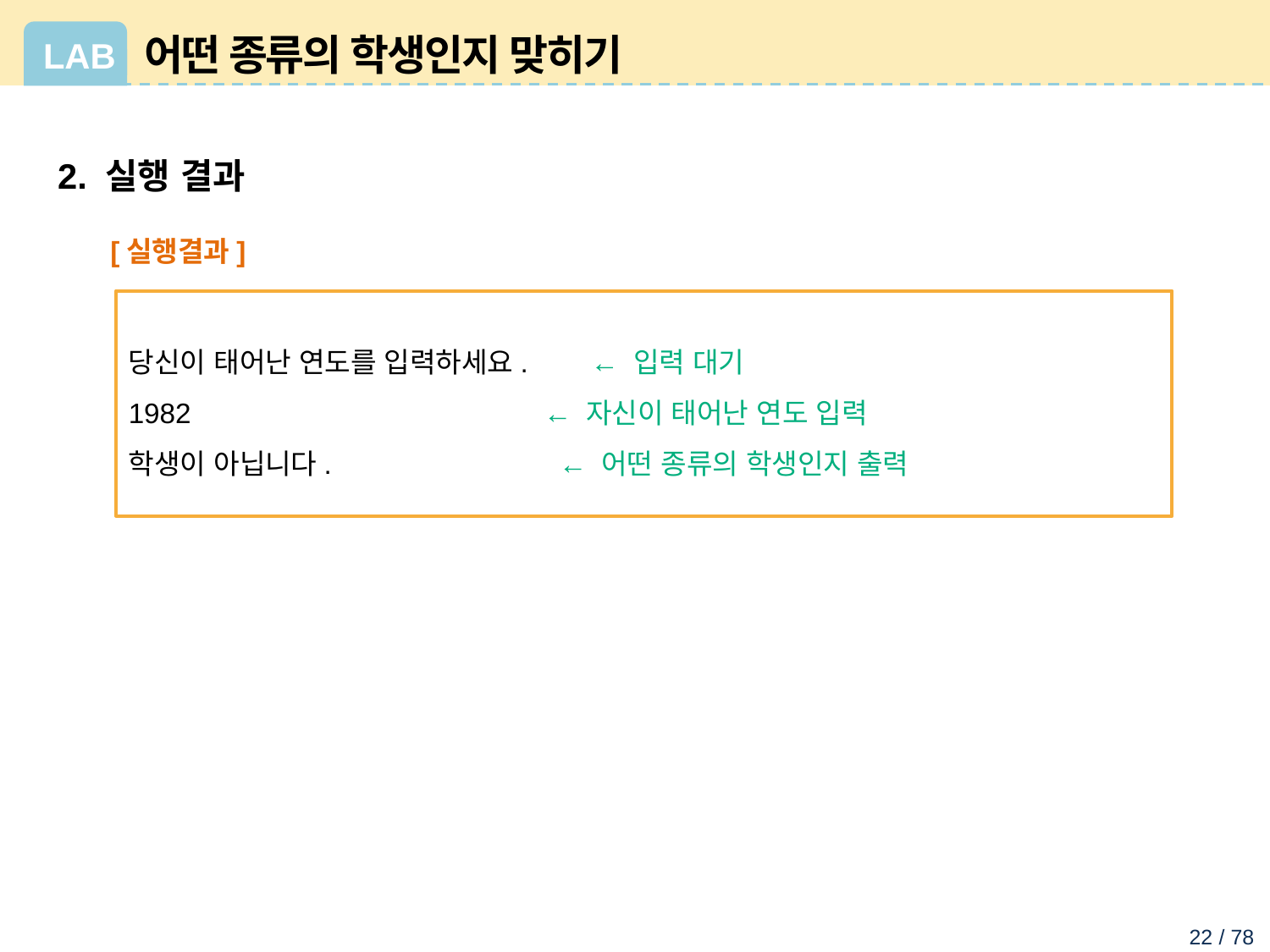

# 어떤 종류의 학생인지 맞히기

2. 실행 결과
[실행결과]
당신이 태어난 연도를 입력하세요.        ← 입력 대기
1982                                             ← 자신이 태어난 연도 입력
학생이 아닙니다.                             ← 어떤 종류의 학생인지 출력